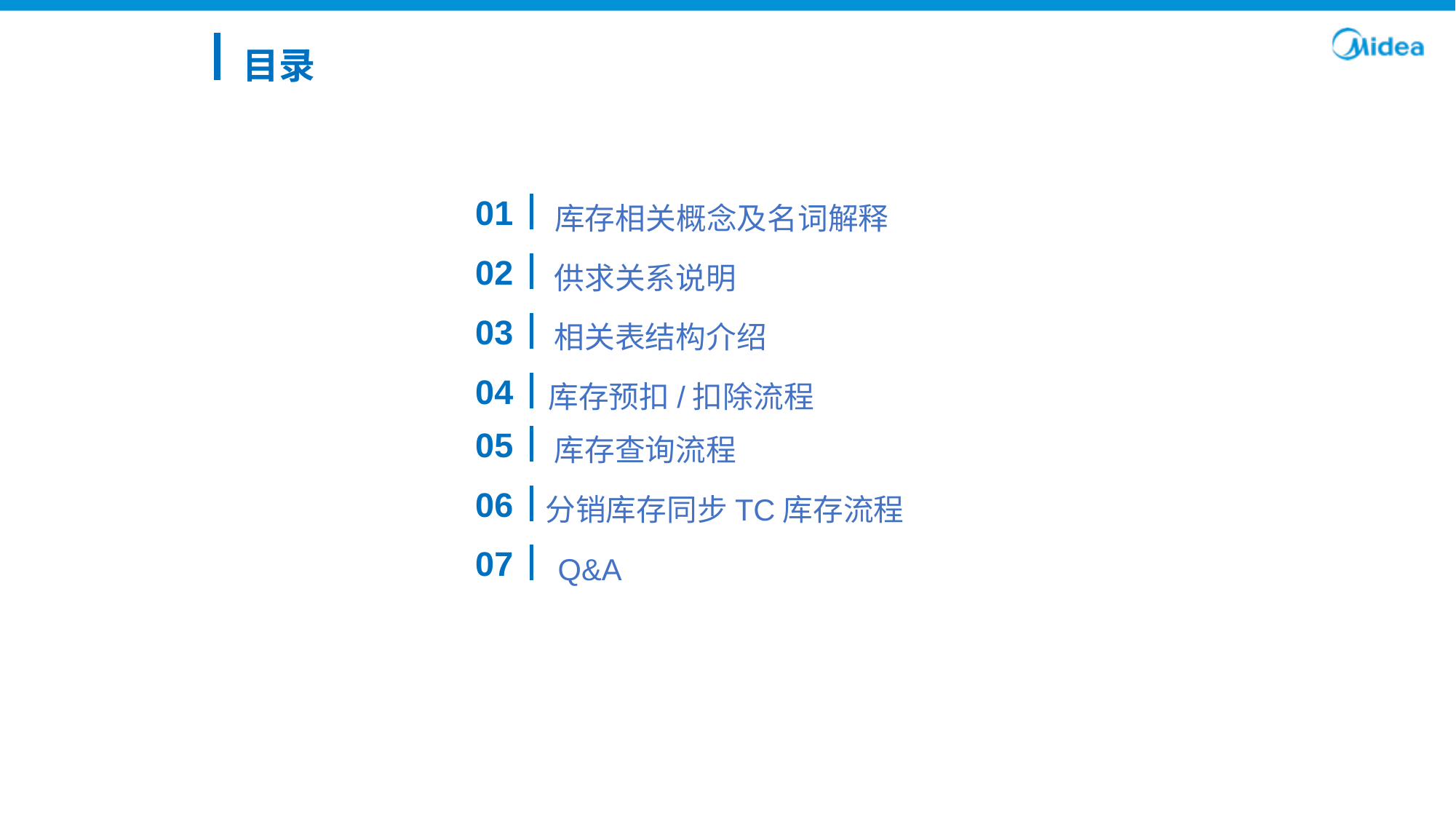

目录

库存相关概念及名词解释
01

供求关系说明
02

相关表结构介绍
03

库存预扣/扣除流程
04

库存查询流程
05

分销库存同步TC库存流程
06

Q&A
07